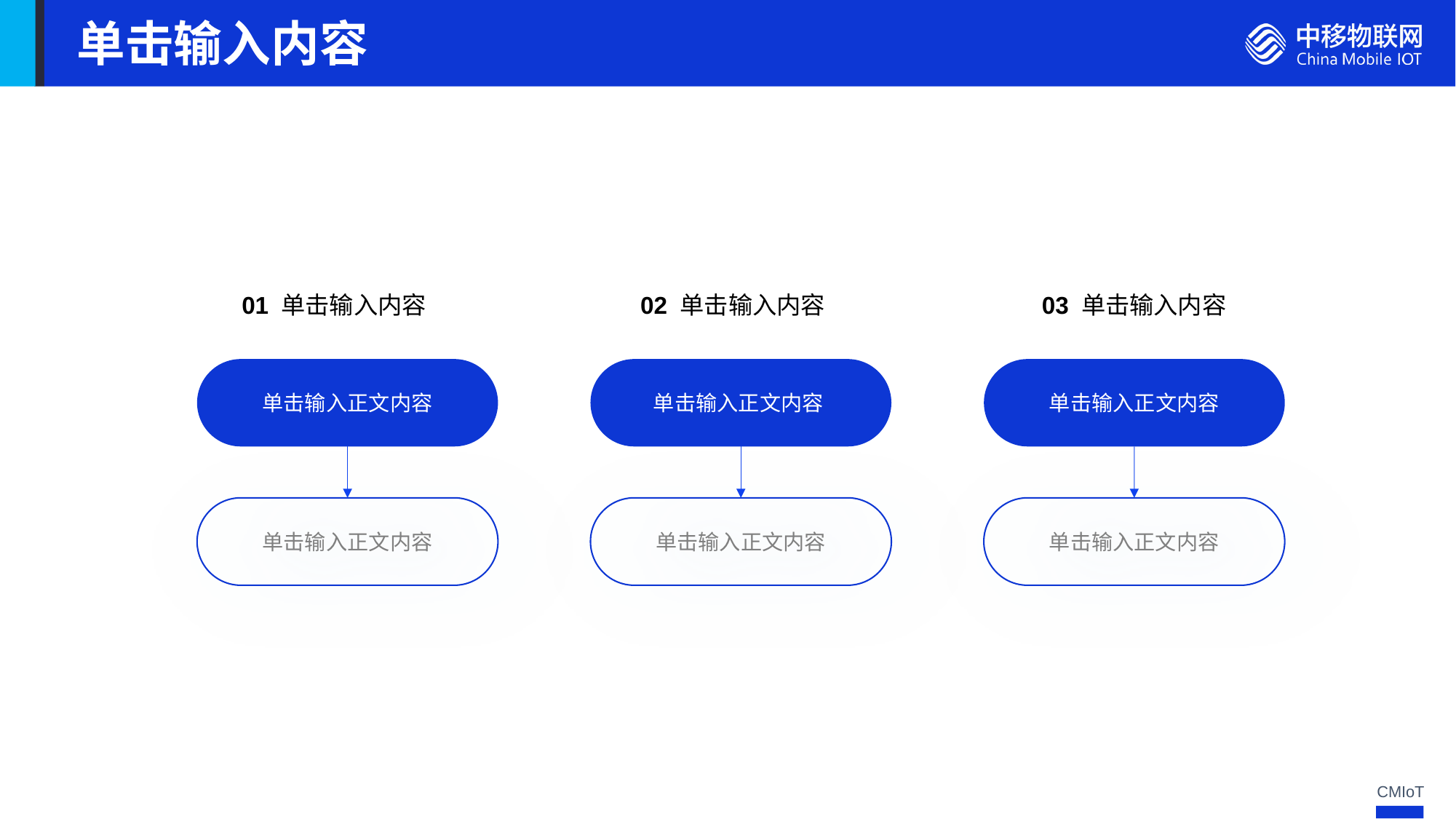

单击输入内容
01 单击输入内容
02 单击输入内容
03 单击输入内容
单击输入正文内容
单击输入正文内容
单击输入正文内容
单击输入正文内容
单击输入正文内容
单击输入正文内容